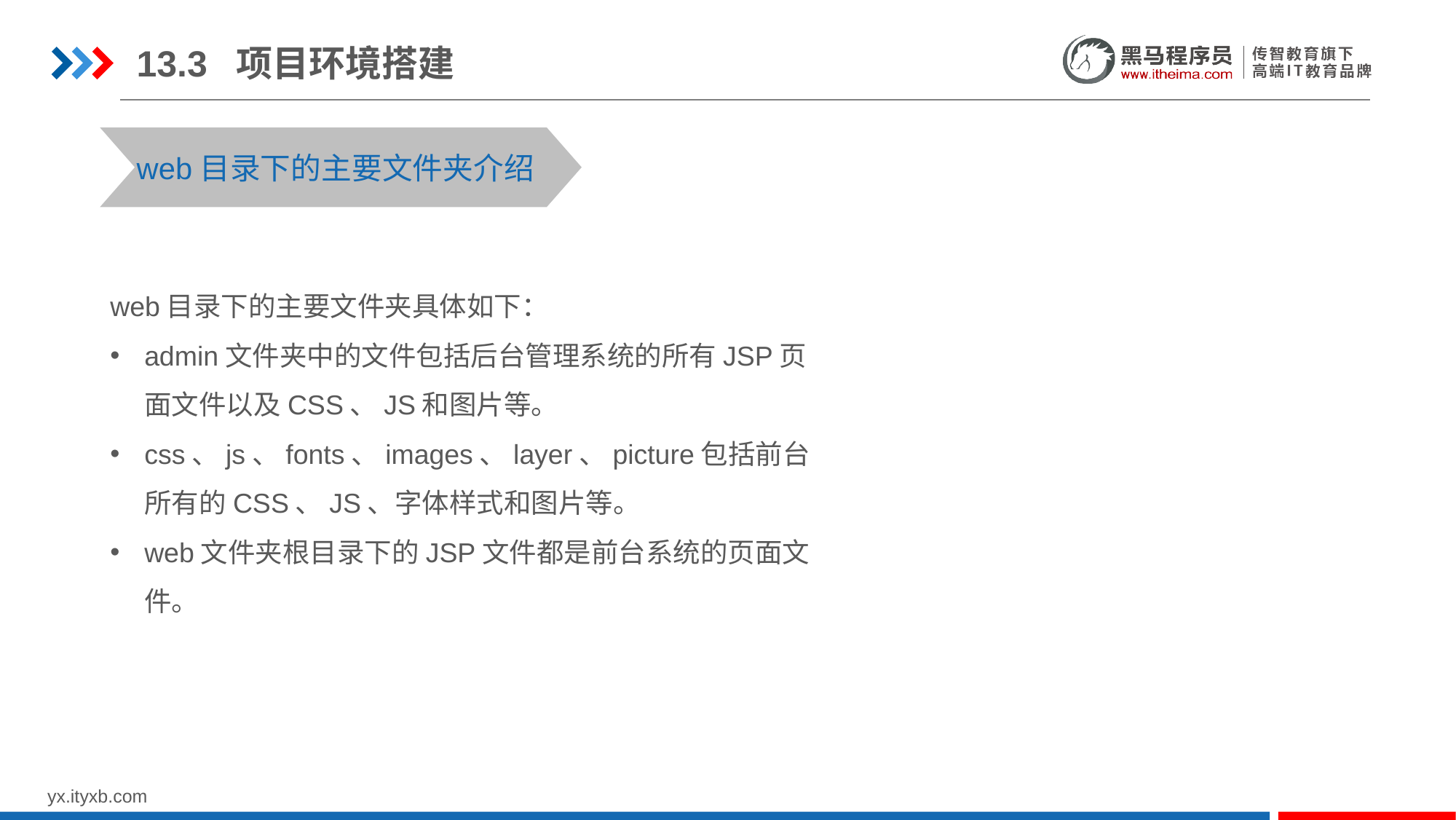

13.3  项目环境搭建

web目录下的主要文件夹介绍
web目录下的主要文件夹具体如下：
admin文件夹中的文件包括后台管理系统的所有JSP页面文件以及CSS、JS和图片等。
css、js、fonts、images、layer、picture包括前台所有的CSS、JS、字体样式和图片等。
web文件夹根目录下的JSP文件都是前台系统的页面文件。